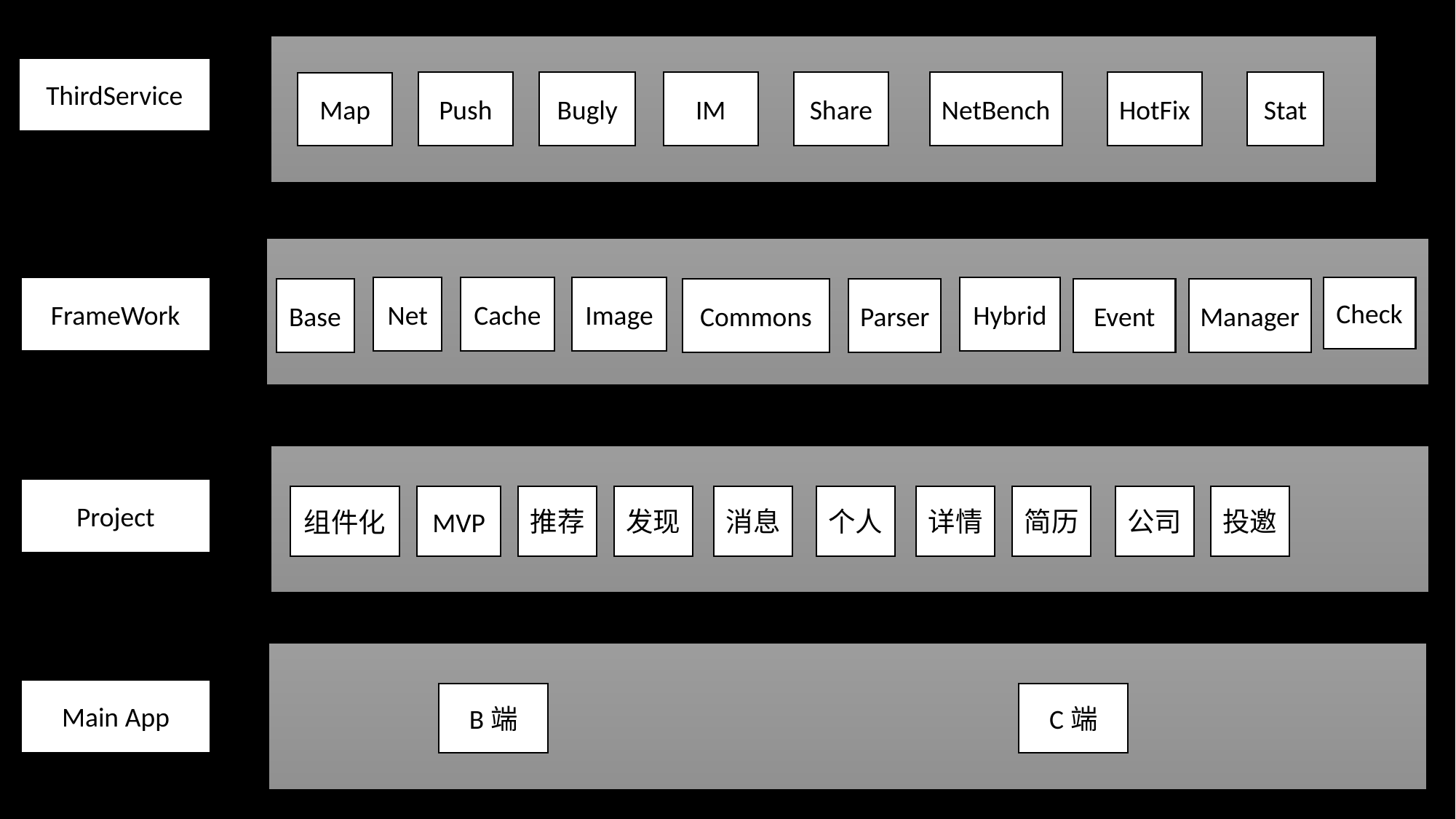

ThirdService
Stat
HotFix
NetBench
IM
Share
Bugly
Push
Map

Net
Cache
Image
Hybrid
Check
FrameWork
Base
Commons
Parser
Event
Manager

Project
投邀
发现
个人
详情
简历
公司
推荐
消息
MVP
组件化

Main App
B端
C端